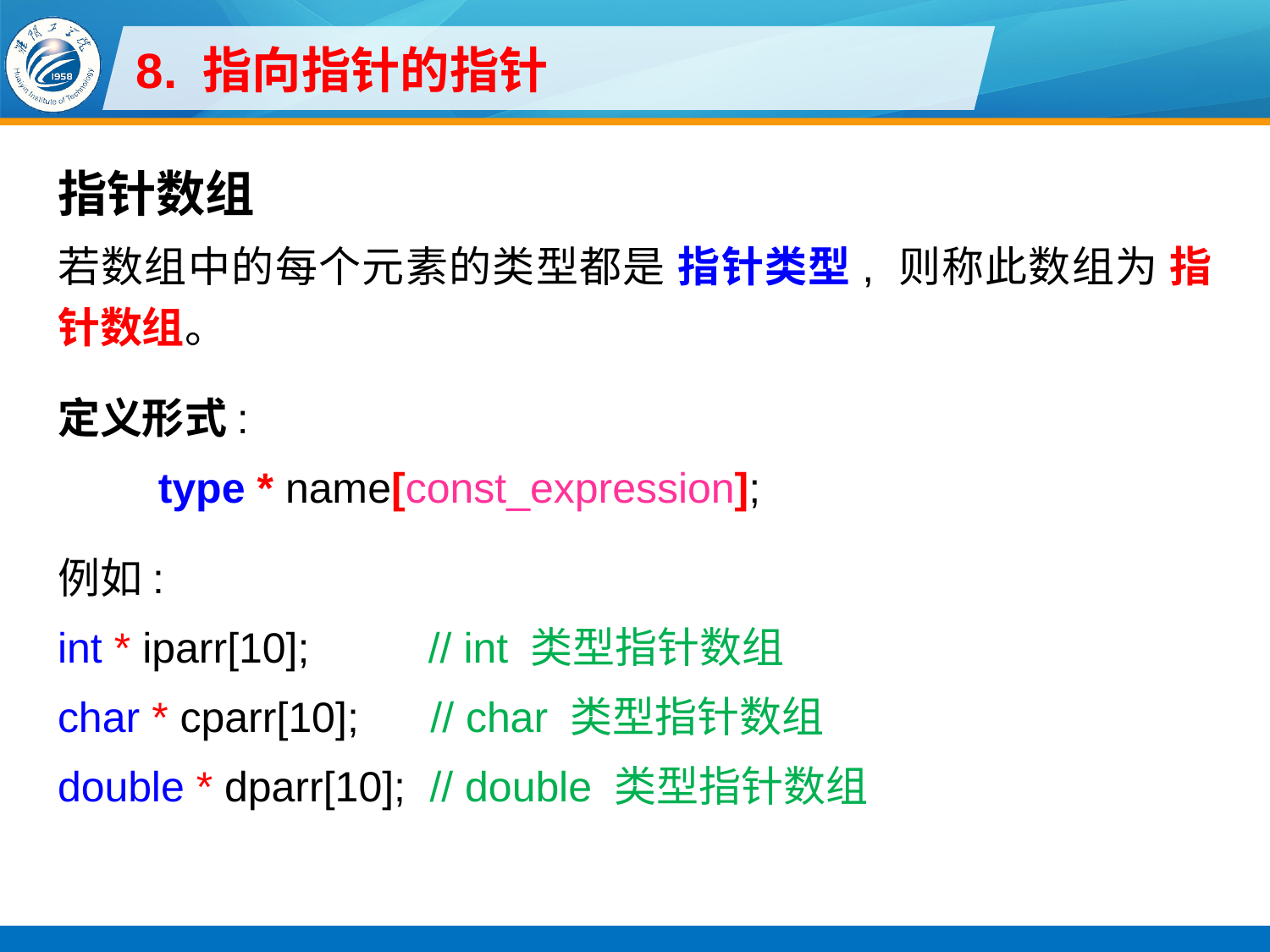

# 8. 指向指针的指针
指针数组
若数组中的每个元素的类型都是 指针类型, 则称此数组为 指针数组。
定义形式:
type * name[const_expression];
例如:
int * iparr[10];          // int 类型指针数组
char * cparr[10];      // char 类型指针数组
double * dparr[10];  // double 类型指针数组